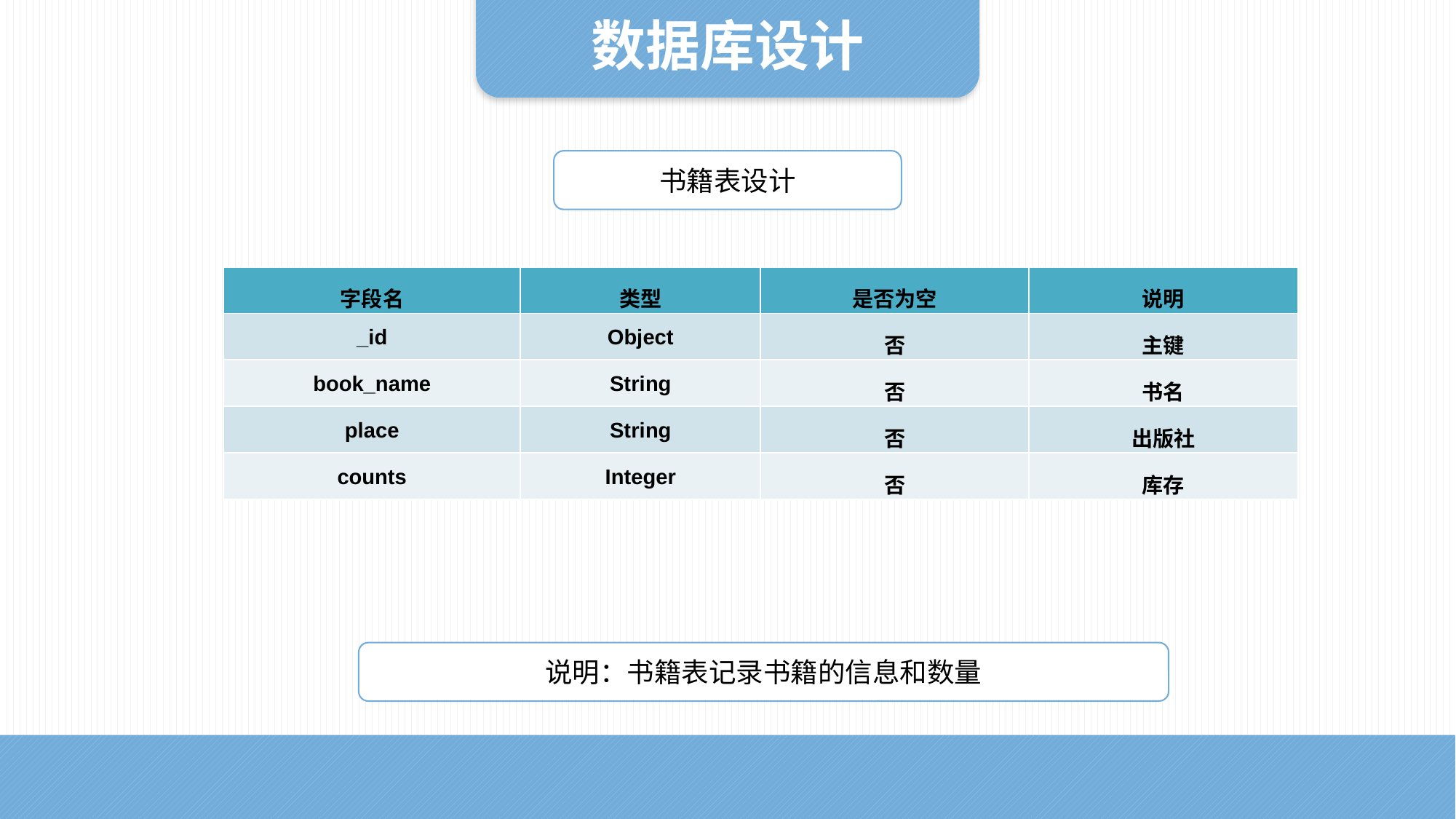

数据库设计
书籍表设计
| 字段名 | 类型 | 是否为空 | 说明 |
| --- | --- | --- | --- |
| \_id | Object | 否 | 主键 |
| book\_name | String | 否 | 书名 |
| place | String | 否 | 出版社 |
| counts | Integer | 否 | 库存 |
说明：书籍表记录书籍的信息和数量